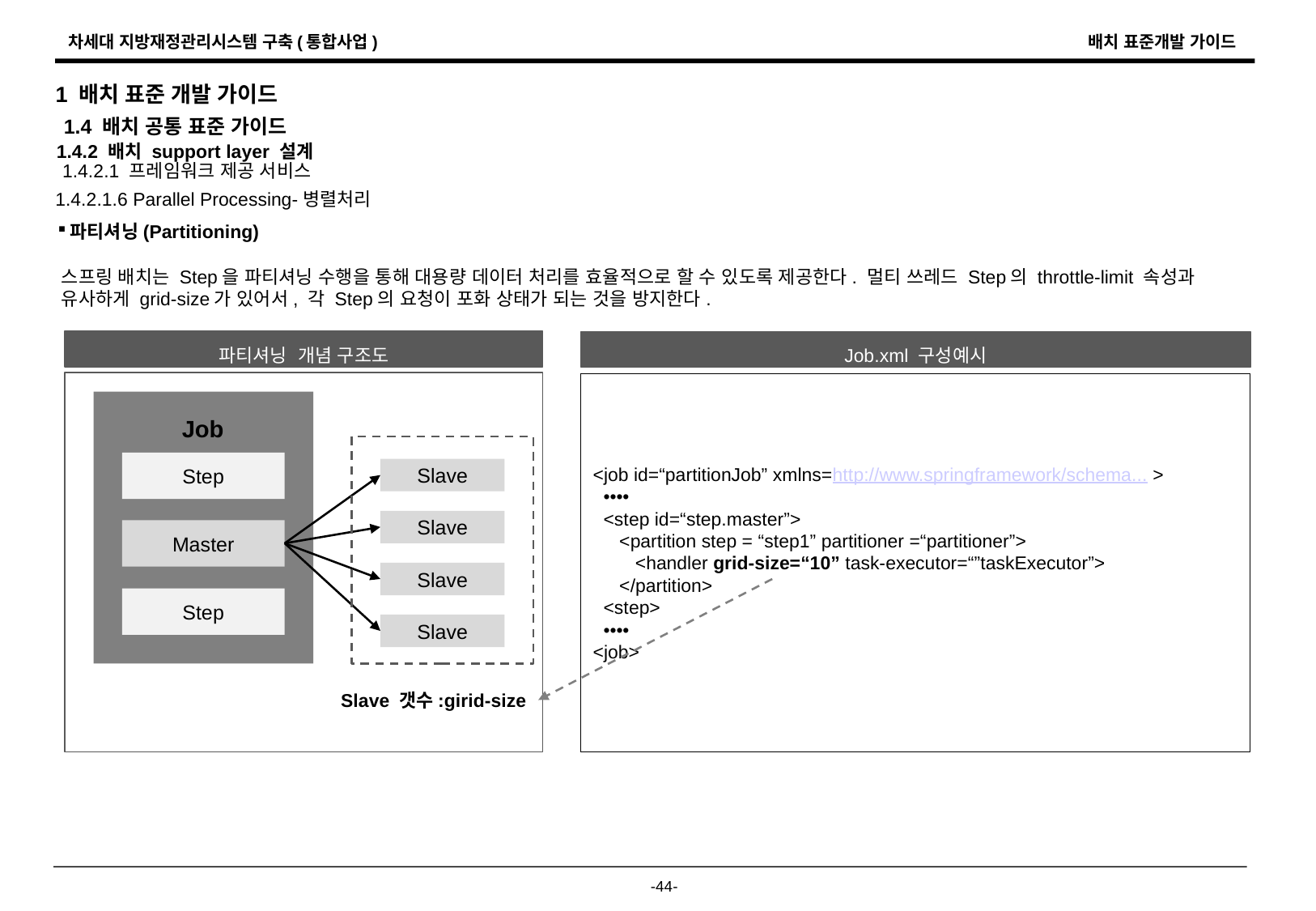

1 배치 표준 개발 가이드
1.4 배치 공통 표준 가이드
1.4.2 배치 support layer 설계
1.4.2.1 프레임워크 제공 서비스
1.4.2.1.6 Parallel Processing-병렬처리
파티셔닝(Partitioning)
스프링 배치는 Step을 파티셔닝 수행을 통해 대용량 데이터 처리를 효율적으로 할 수 있도록 제공한다. 멀티 쓰레드 Step의 throttle-limit 속성과 유사하게 grid-size가 있어서, 각 Step의 요청이 포화 상태가 되는 것을 방지한다.
파티셔닝  개념 구조도
Job.xml 구성예시

<job id=“partitionJob” xmlns=http://www.springframework/schema... >
  ••••
  <step id=“step.master”>
     <partition step = “step1” partitioner =“partitioner”>
        <handler grid-size=“10” task-executor=“”taskExecutor”>
     </partition>
  <step>
  ••••
<job>

Job

Step
Slave
Slave
Master
Slave
Step
Slave
Slave 갯수:girid-size